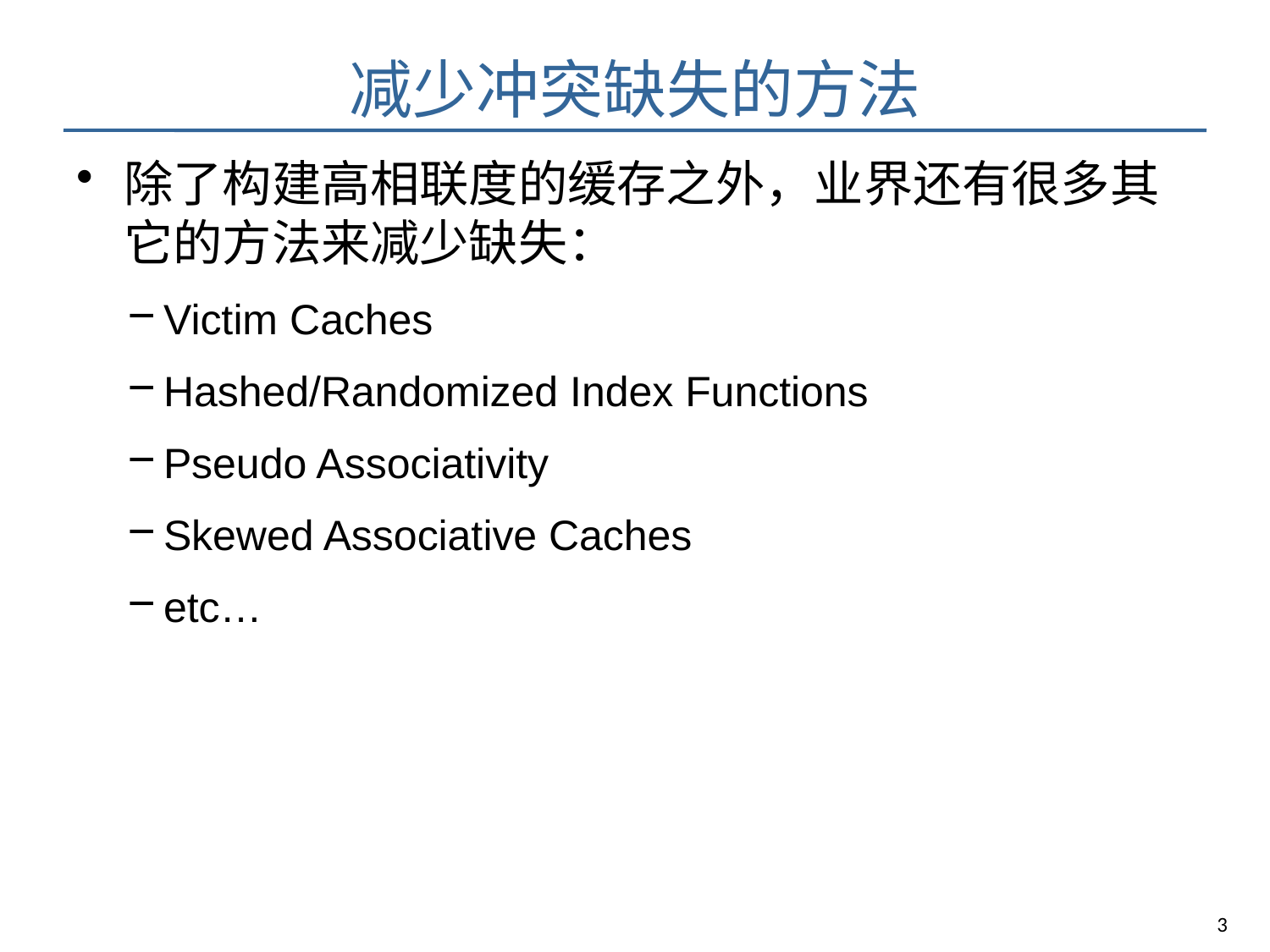

# 减少冲突缺失的方法
除了构建高相联度的缓存之外，业界还有很多其它的方法来减少缺失：
Victim Caches
Hashed/Randomized Index Functions
Pseudo Associativity
Skewed Associative Caches
etc…

3